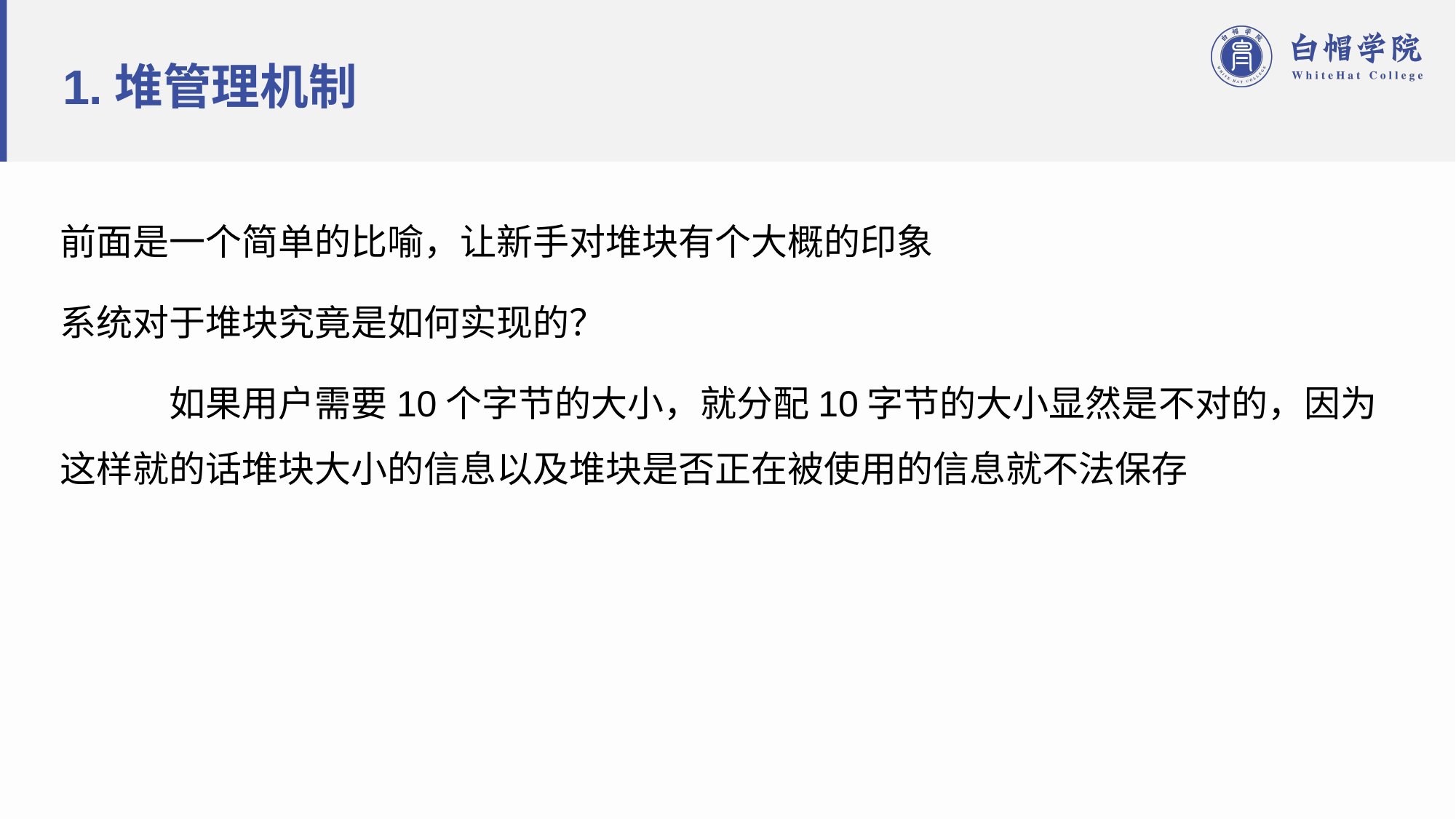

# 1.堆管理机制
前面是一个简单的比喻，让新手对堆块有个大概的印象
系统对于堆块究竟是如何实现的？
	如果用户需要10个字节的大小，就分配10字节的大小显然是不对的，因为这样就的话堆块大小的信息以及堆块是否正在被使用的信息就不法保存